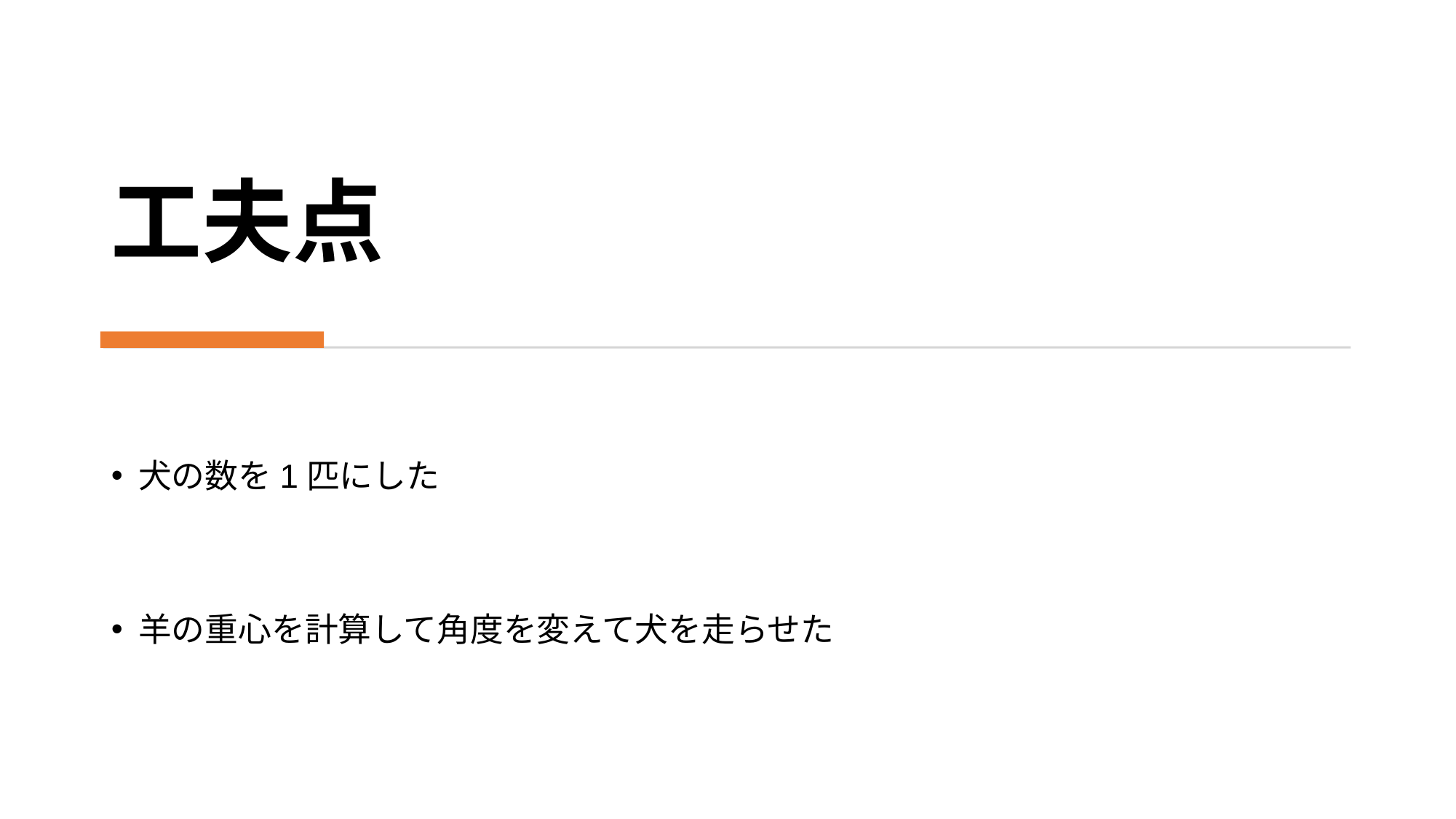

# 工夫点

犬の数を1匹にした

羊の重心を計算して角度を変えて犬を走らせた